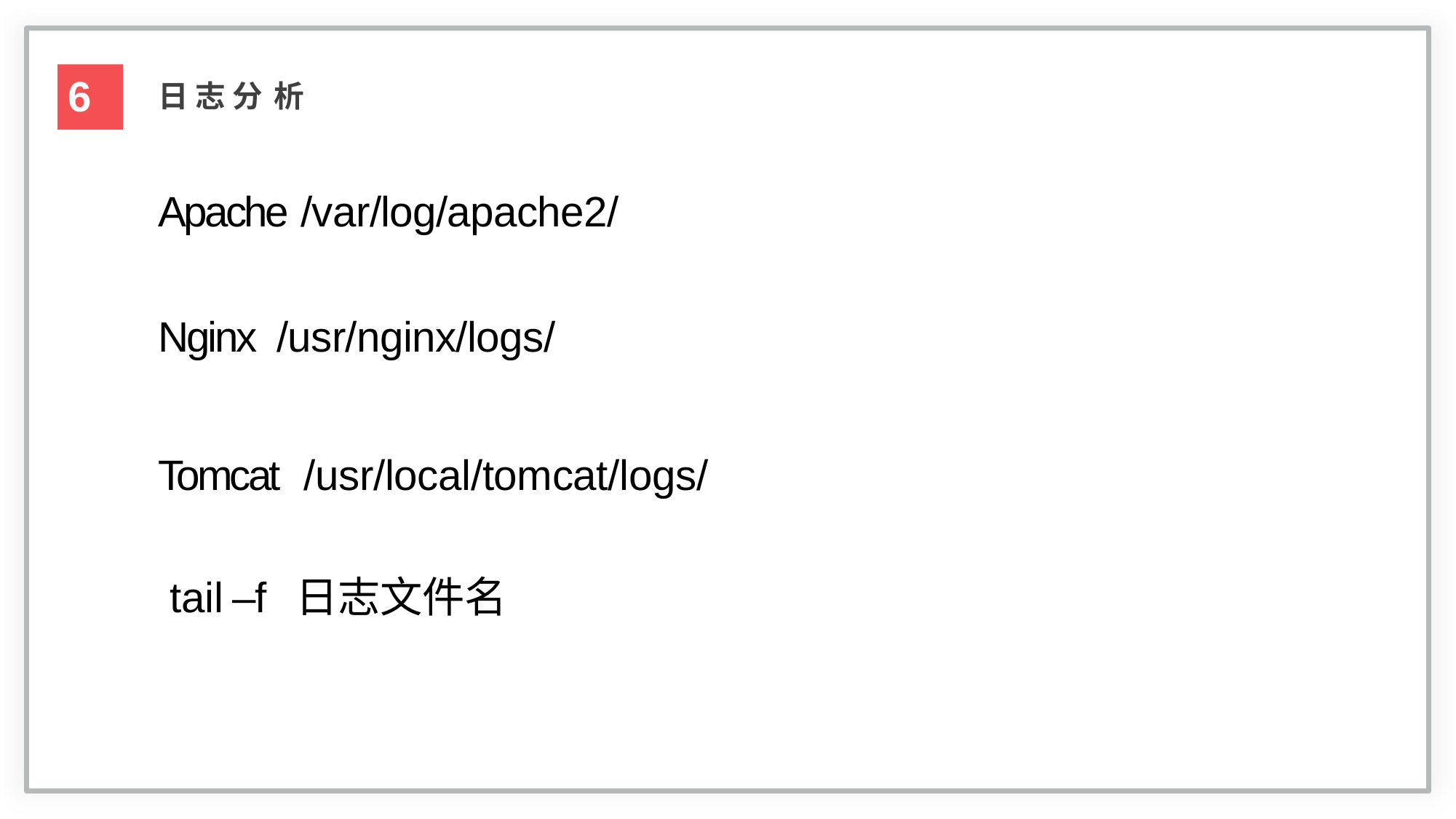

6
日 志 分 析
Apache /var/log/apache2/

Nginx	/usr/nginx/logs/
Tomcat		/usr/local/tomcat/logs/  tail	–f	日志文件名